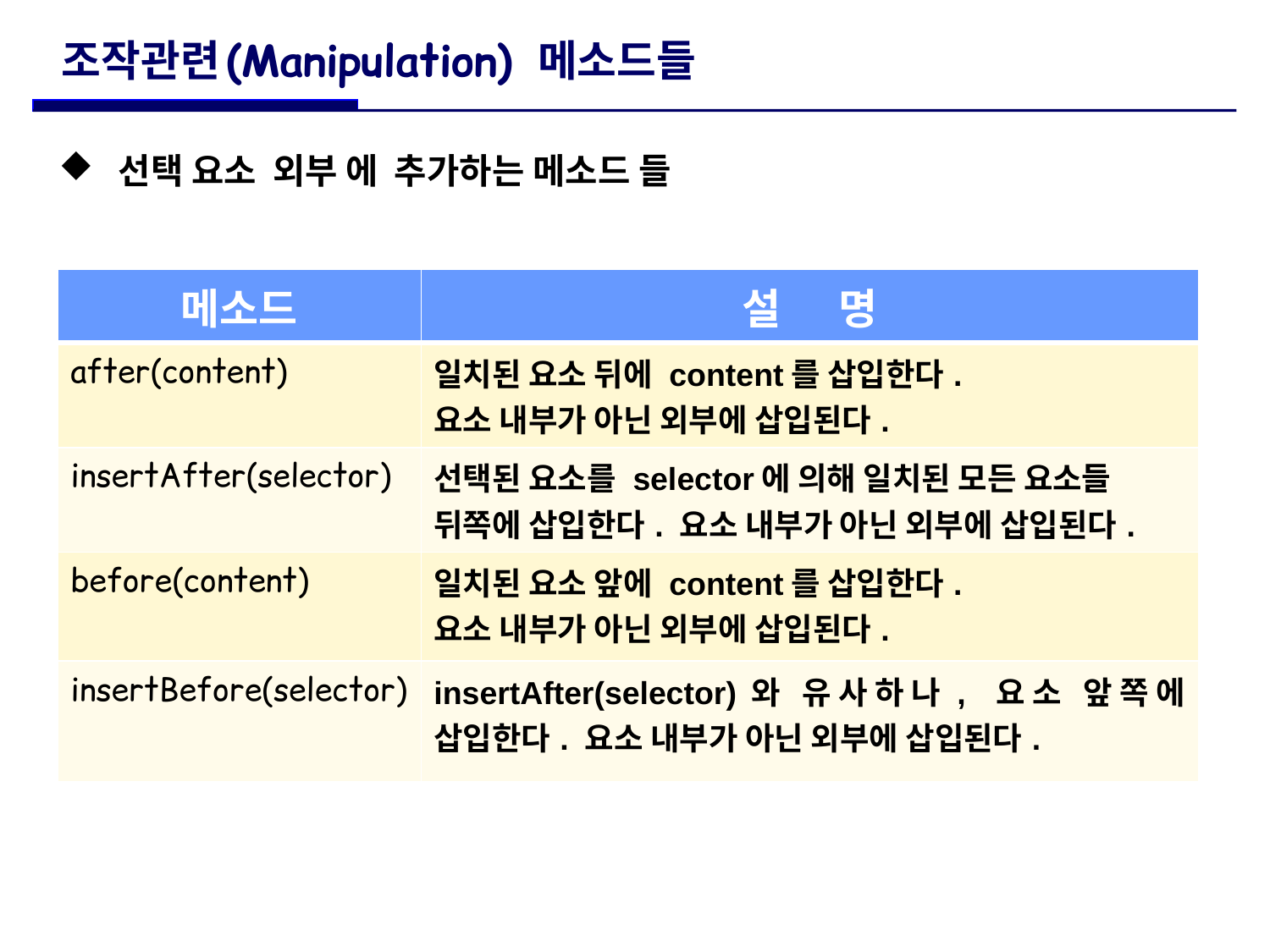

조작관련(Manipulation) 메소드들

  선택 요소  외부 에  추가하는 메소드 들
| 메소드 | 설 명 |
| --- | --- |
| after(content) | 일치된 요소 뒤에 content를 삽입한다. 요소 내부가 아닌 외부에 삽입된다. |
| insertAfter(selector) | 선택된 요소를 selector에 의해 일치된 모든 요소들 뒤쪽에 삽입한다. 요소 내부가 아닌 외부에 삽입된다. |
| before(content) | 일치된 요소 앞에 content를 삽입한다. 요소 내부가 아닌 외부에 삽입된다. |
| insertBefore(selector) | insertAfter(selector)와 유사하나, 요소 앞쪽에 삽입한다. 요소 내부가 아닌 외부에 삽입된다. |